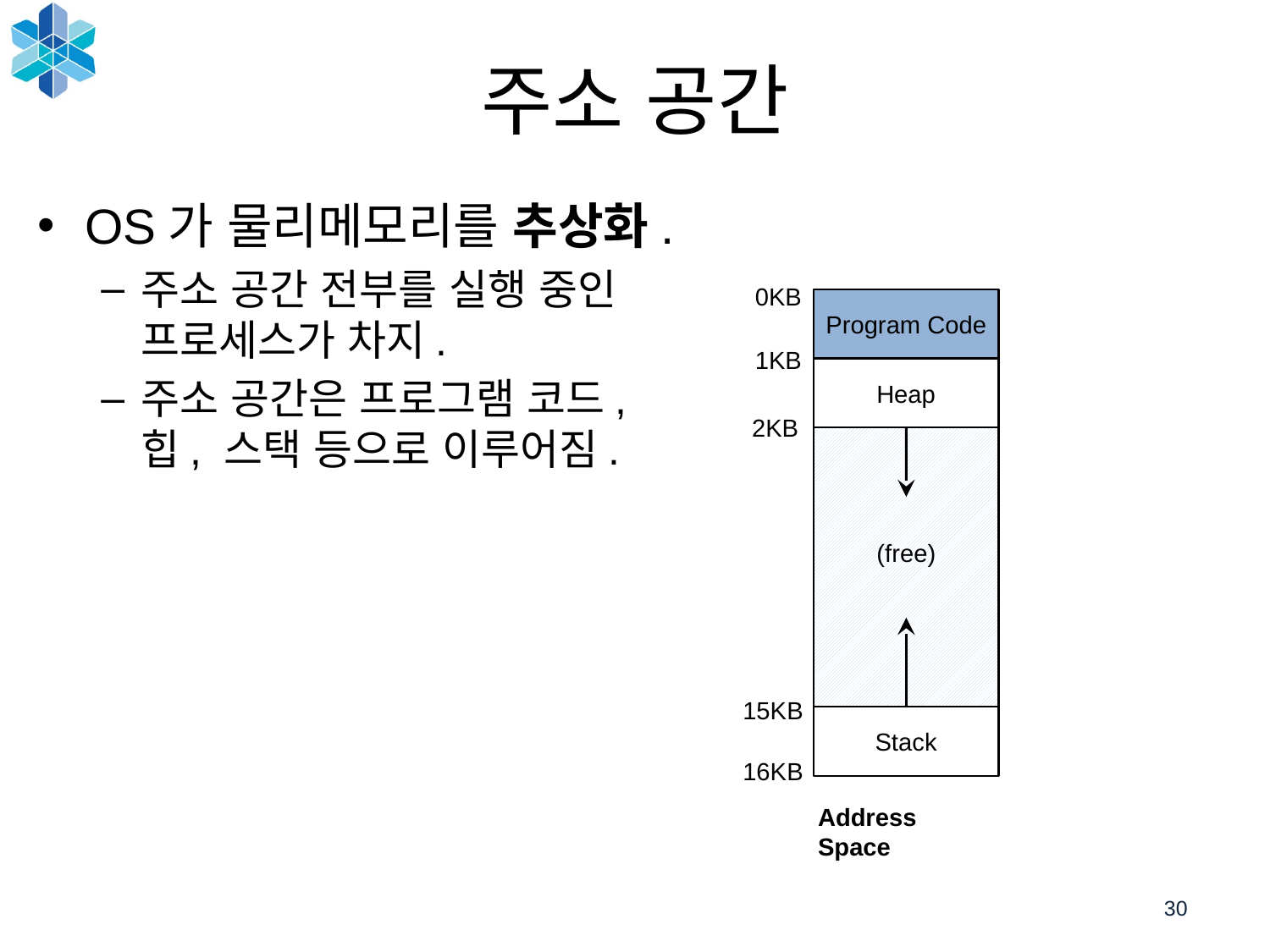

30
# 주소 공간
OS가 물리메모리를 추상화.
주소 공간 전부를 실행 중인 프로세스가 차지.
주소 공간은 프로그램 코드, 힙, 스택 등으로 이루어짐.

0KB
Program Code
1KB
Heap
2KB
(free)

15KB
Stack
16KB
Address Space